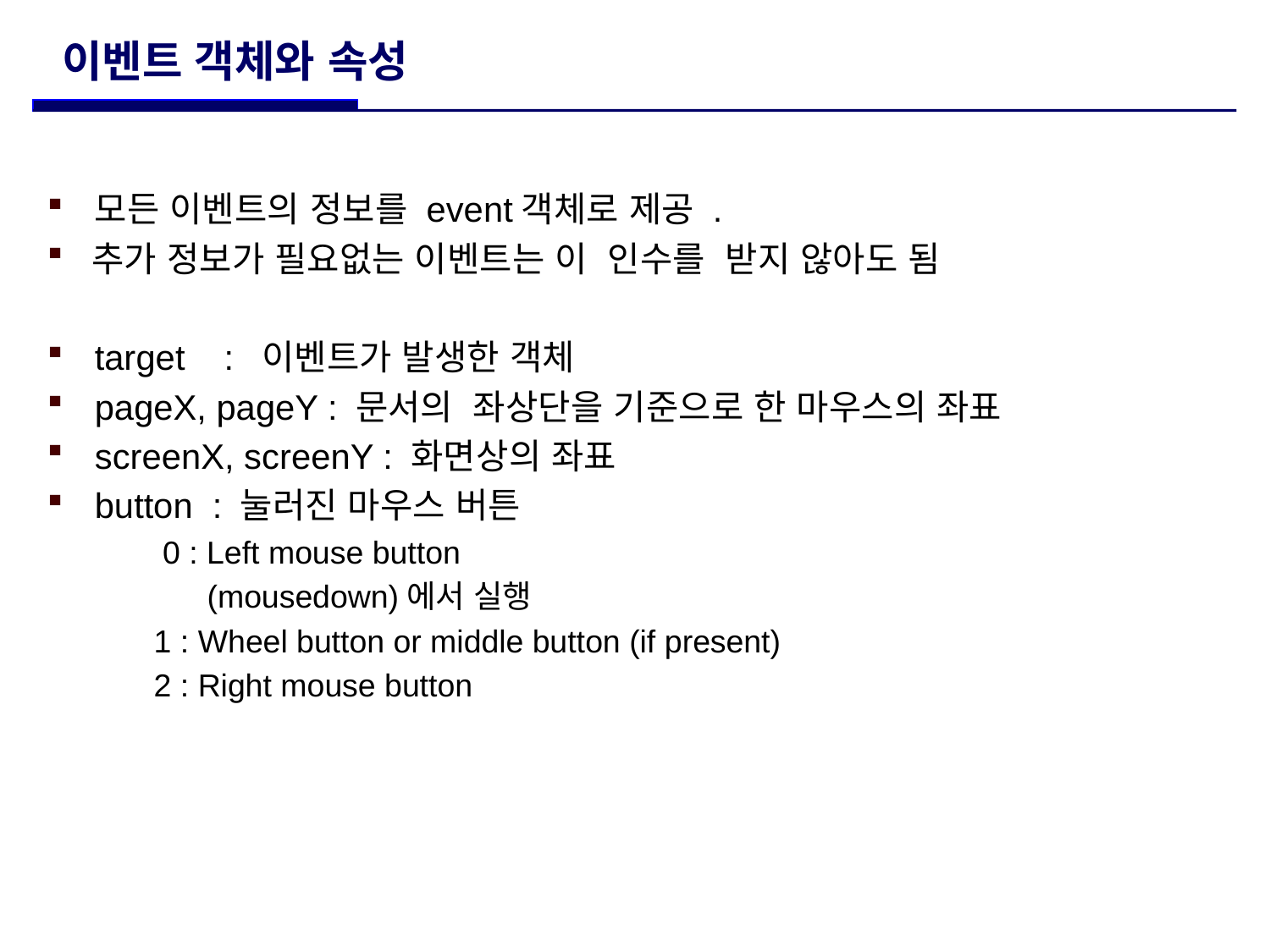

# 이벤트 객체와 속성
모든 이벤트의 정보를 event객체로 제공 .
  추가 정보가 필요없는 이벤트는 이  인수를  받지 않아도 됨

target    :  이벤트가 발생한 객체
pageX, pageY : 문서의  좌상단을 기준으로 한 마우스의 좌표
screenX, screenY : 화면상의 좌표
button  : 눌러진 마우스 버튼
             0 : Left mouse button
                  (mousedown)에서 실행
            1 : Wheel button or middle button (if present)
            2 : Right mouse button